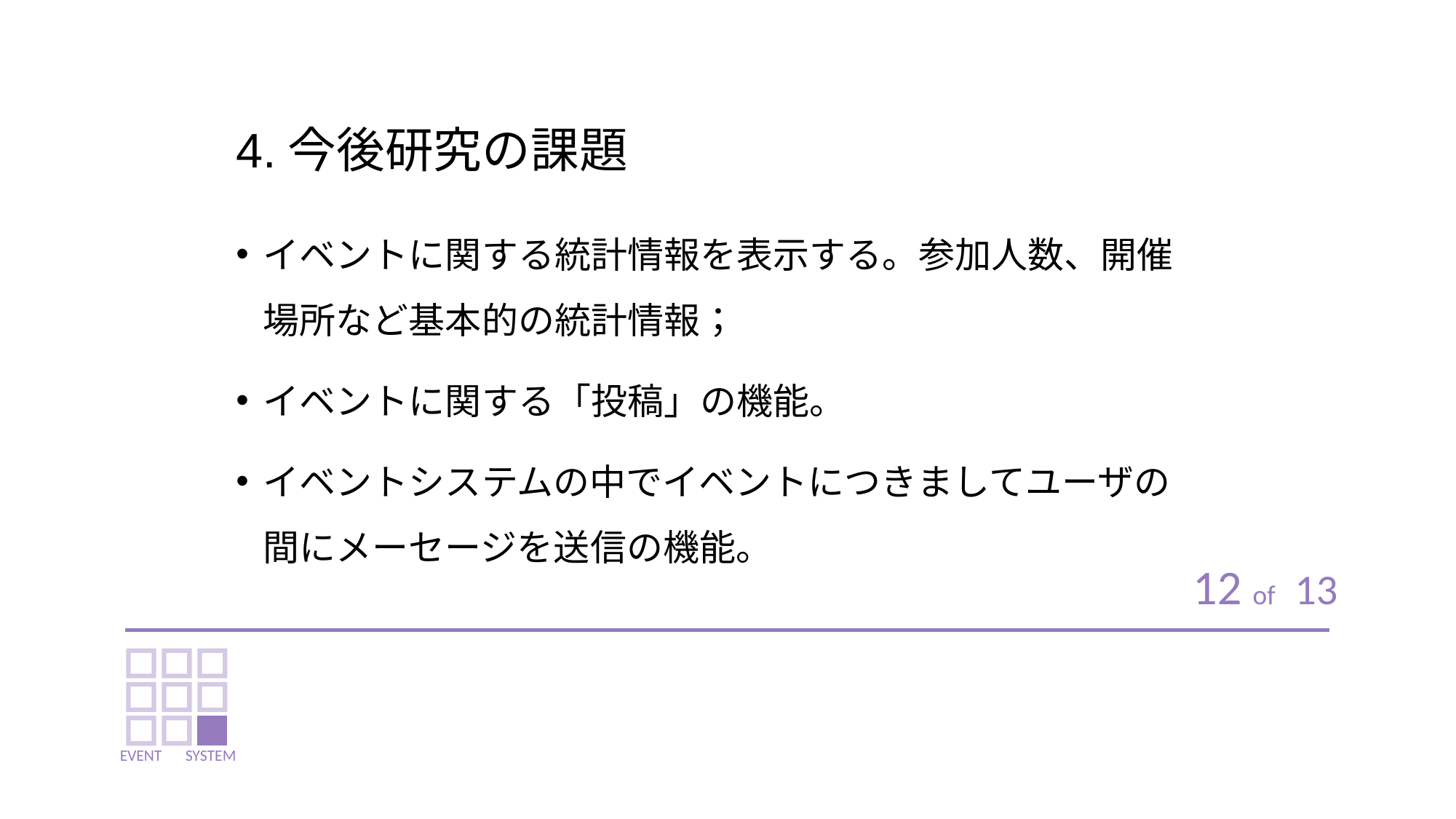

# 4.今後研究の課題
イベントに関する統計情報を表示する。参加人数、開催場所など基本的の統計情報；
イベントに関する「投稿」の機能。
イベントシステムの中でイベントにつきましてユーザの間にメーセージを送信の機能。
12 of  13

EVENT　SYSTEM